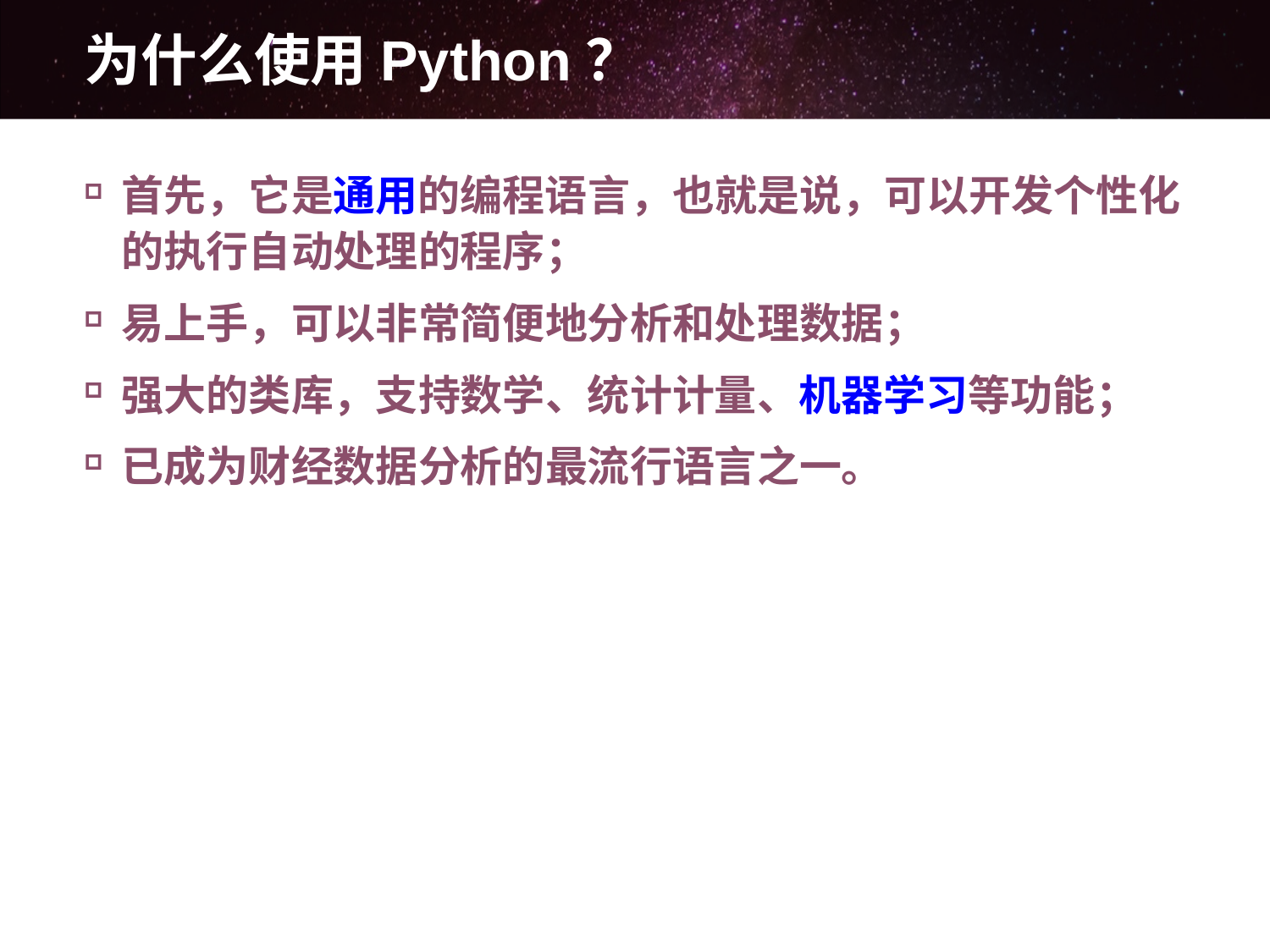

# 为什么使用Python？
首先，它是通用的编程语言，也就是说，可以开发个性化的执行自动处理的程序；
易上手，可以非常简便地分析和处理数据；
强大的类库，支持数学、统计计量、机器学习等功能；
已成为财经数据分析的最流行语言之一。